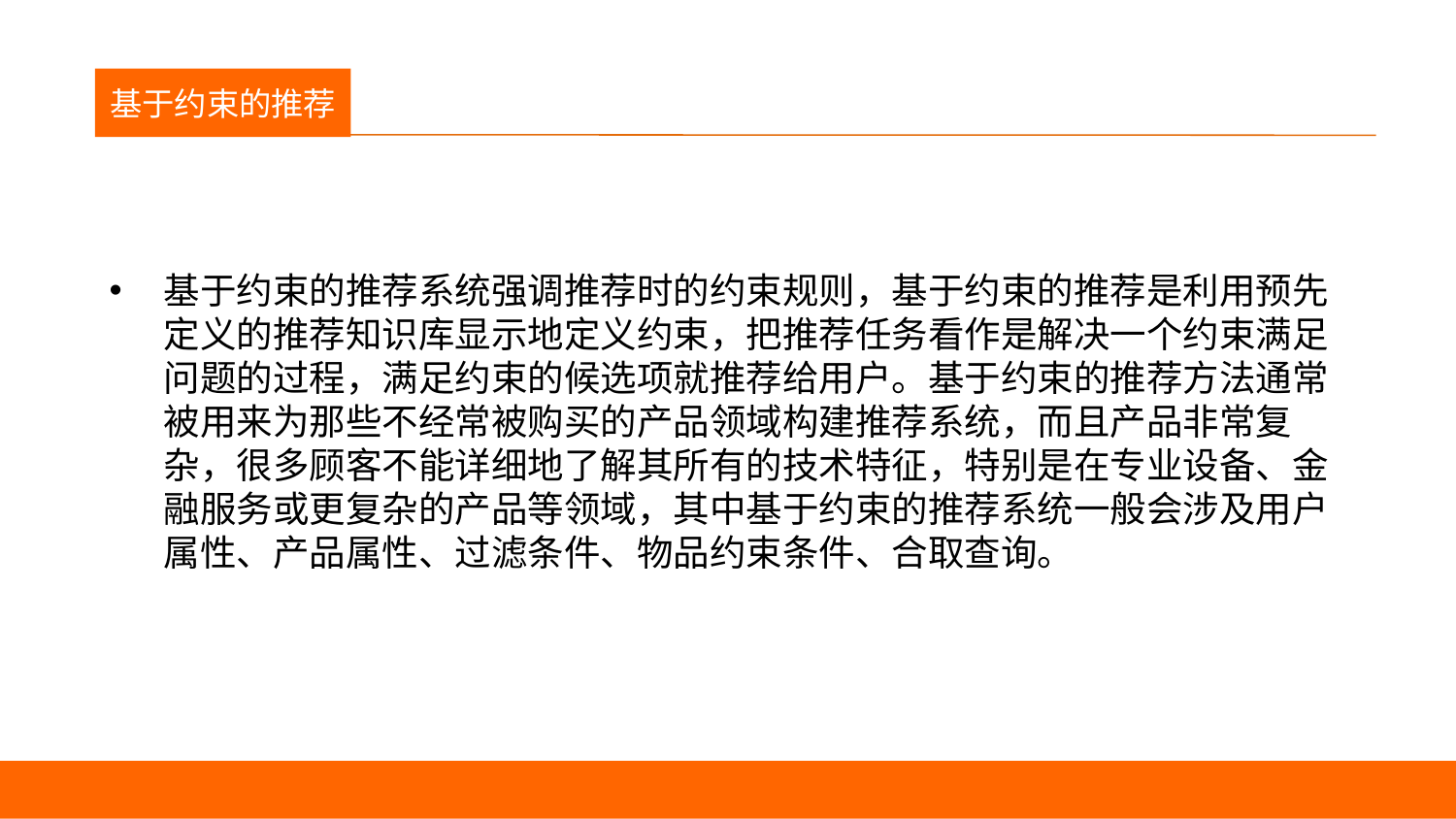

议程
基于约束的推荐

基于约束的推荐系统强调推荐时的约束规则，基于约束的推荐是利用预先定义的推荐知识库显示地定义约束，把推荐任务看作是解决一个约束满足问题的过程，满足约束的候选项就推荐给用户。基于约束的推荐方法通常被用来为那些不经常被购买的产品领域构建推荐系统，而且产品非常复杂，很多顾客不能详细地了解其所有的技术特征，特别是在专业设备、金融服务或更复杂的产品等领域，其中基于约束的推荐系统一般会涉及用户属性、产品属性、过滤条件、物品约束条件、合取查询。